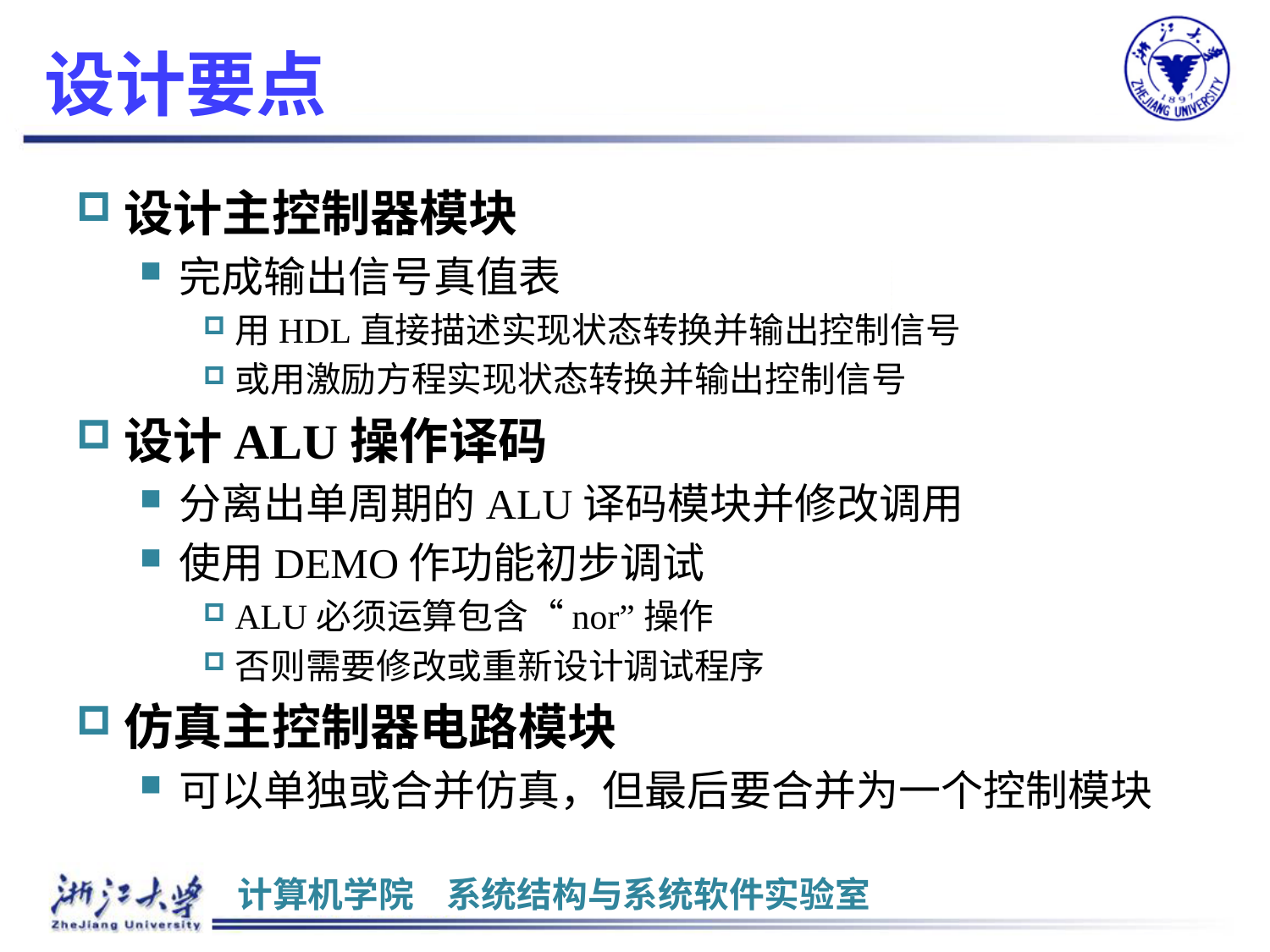

# 设计要点
设计主控制器模块
完成输出信号真值表
用HDL直接描述实现状态转换并输出控制信号
或用激励方程实现状态转换并输出控制信号
设计ALU操作译码
分离出单周期的ALU译码模块并修改调用
使用DEMO作功能初步调试
ALU必须运算包含“nor”操作
否则需要修改或重新设计调试程序
仿真主控制器电路模块
可以单独或合并仿真，但最后要合并为一个控制模块